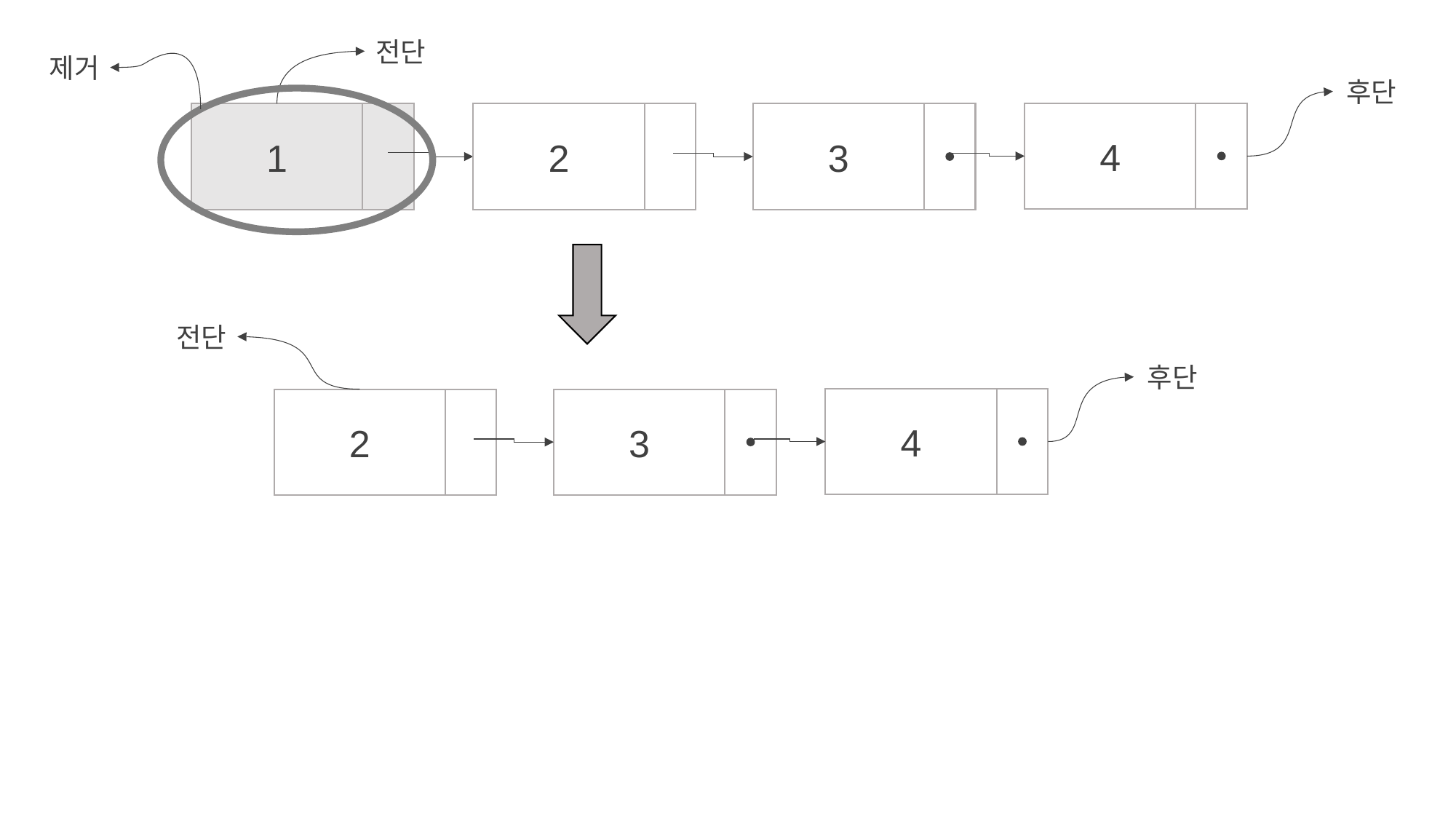

전단
제거
후단

4

1

2

3

전단
후단

4

2

3